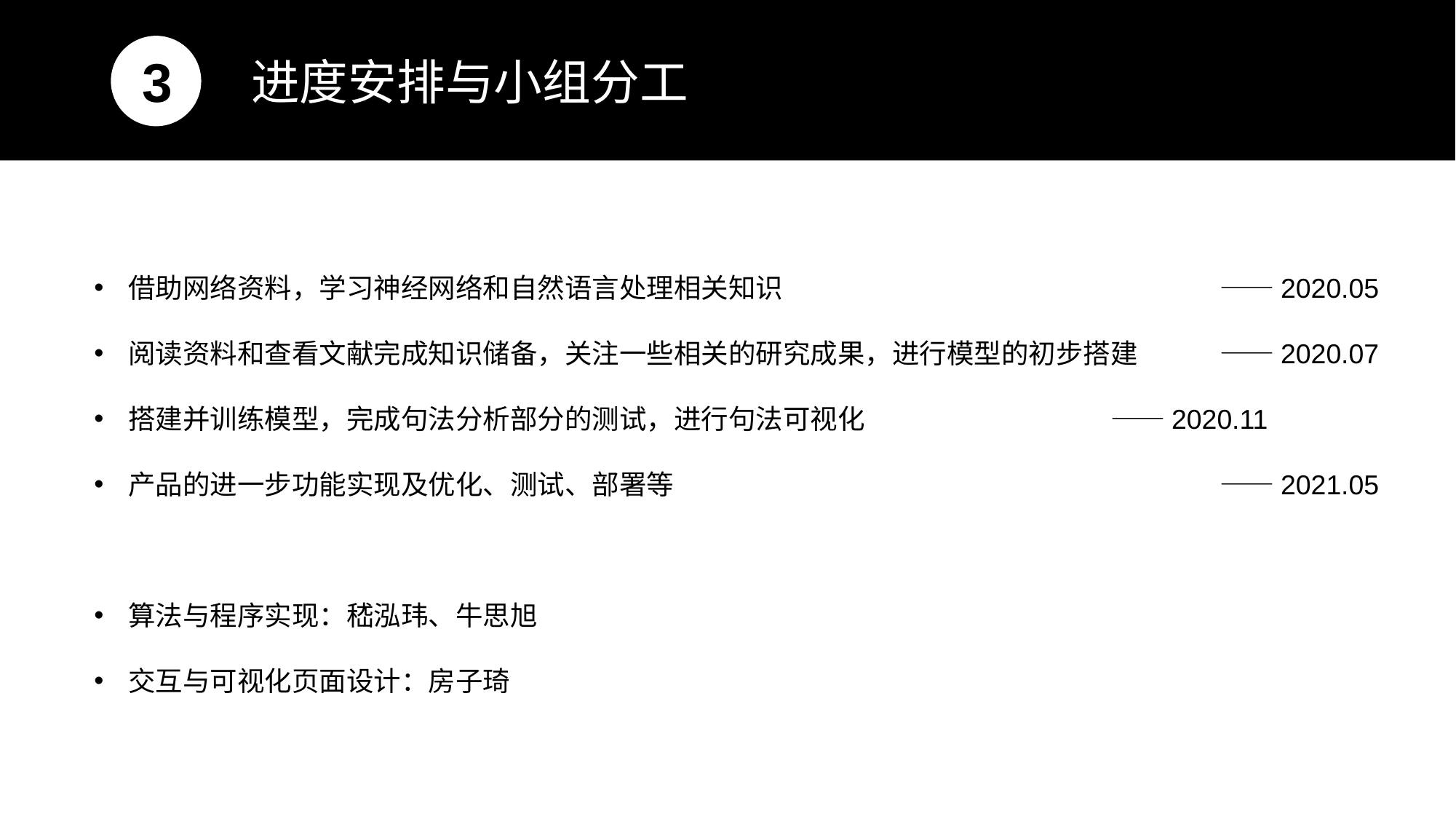

3
进度安排与小组分工
借助网络资料，学习神经网络和自然语言处理相关知识				——2020.05
阅读资料和查看文献完成知识储备，关注一些相关的研究成果，进行模型的初步搭建	——2020.07
搭建并训练模型，完成句法分析部分的测试，进行句法可视化			——2020.11
产品的进一步功能实现及优化、测试、部署等					——2021.05

算法与程序实现：嵇泓玮、牛思旭
交互与可视化页面设计：房子琦